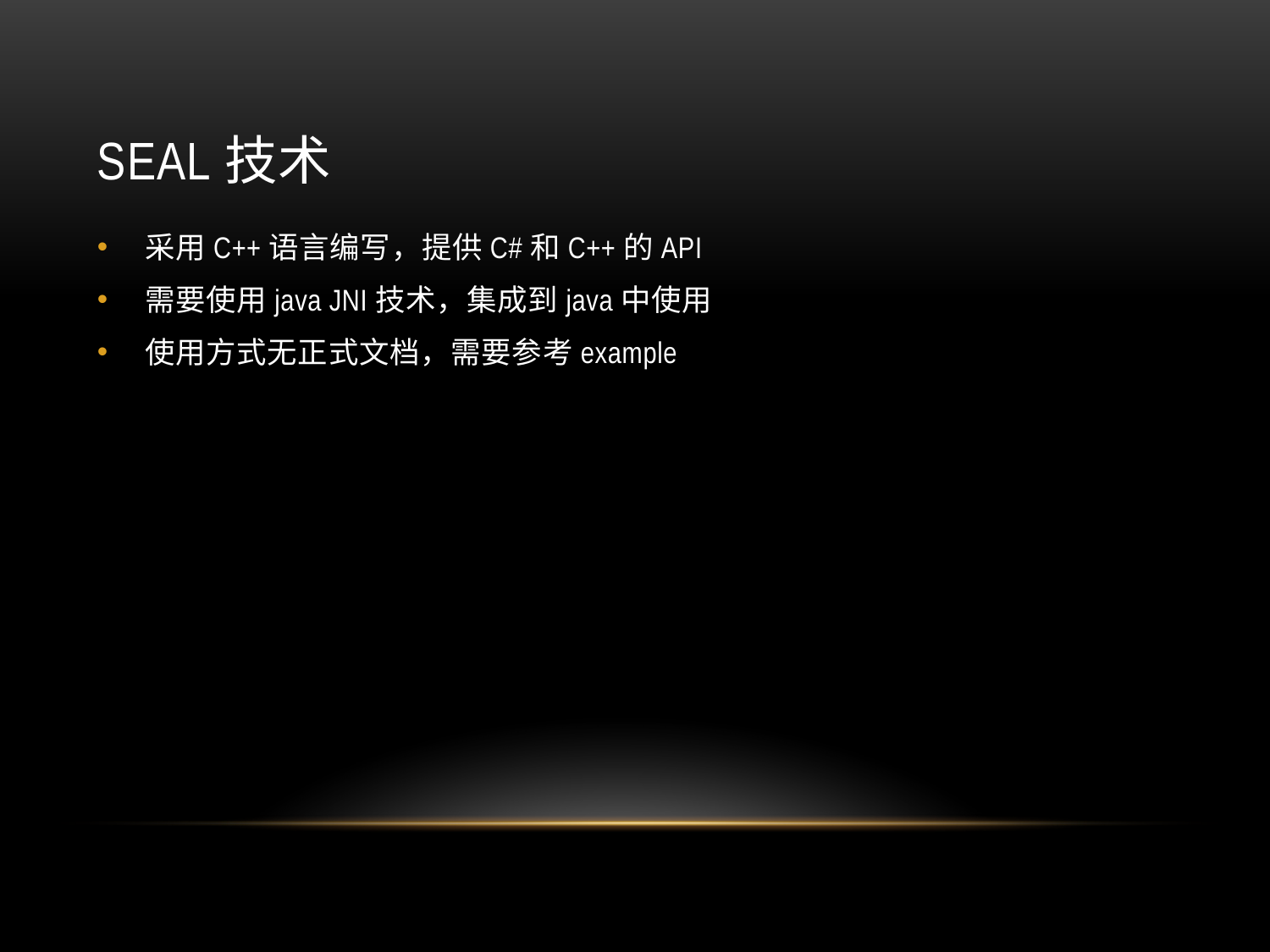

# SEAl技术
采用C++语言编写，提供C#和C++的API
需要使用java JNI技术，集成到java中使用
使用方式无正式文档，需要参考example